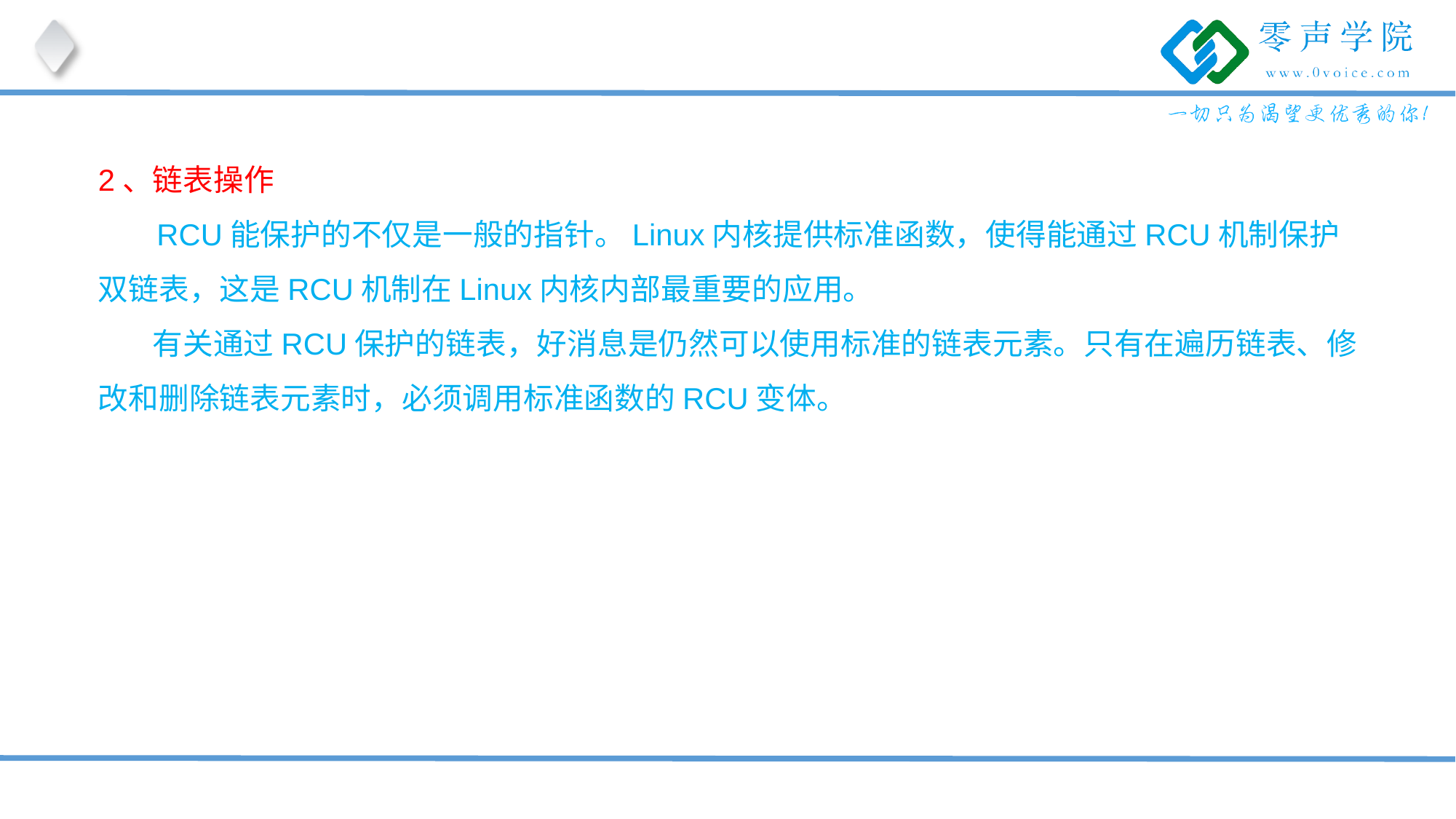

2、链表操作
       RCU能保护的不仅是一般的指针。Linux内核提供标准函数，使得能通过RCU机制保护双链表，这是RCU机制在Linux内核内部最重要的应用。
       有关通过RCU保护的链表，好消息是仍然可以使用标准的链表元素。只有在遍历链表、修改和删除链表元素时，必须调用标准函数的RCU变体。